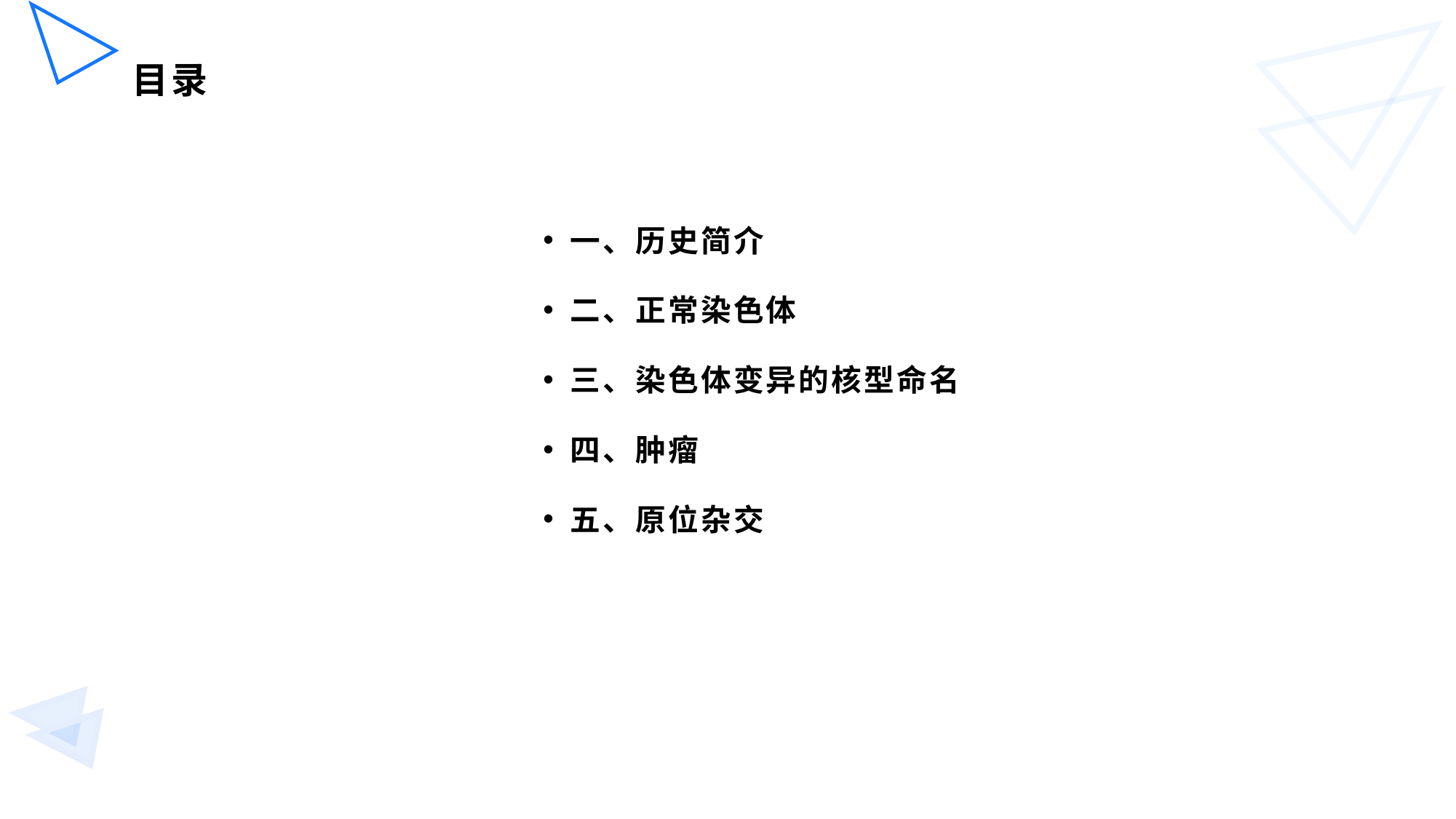

# 目录
一、历史简介
二、正常染色体
三、染色体变异的核型命名
四、肿瘤
五、原位杂交